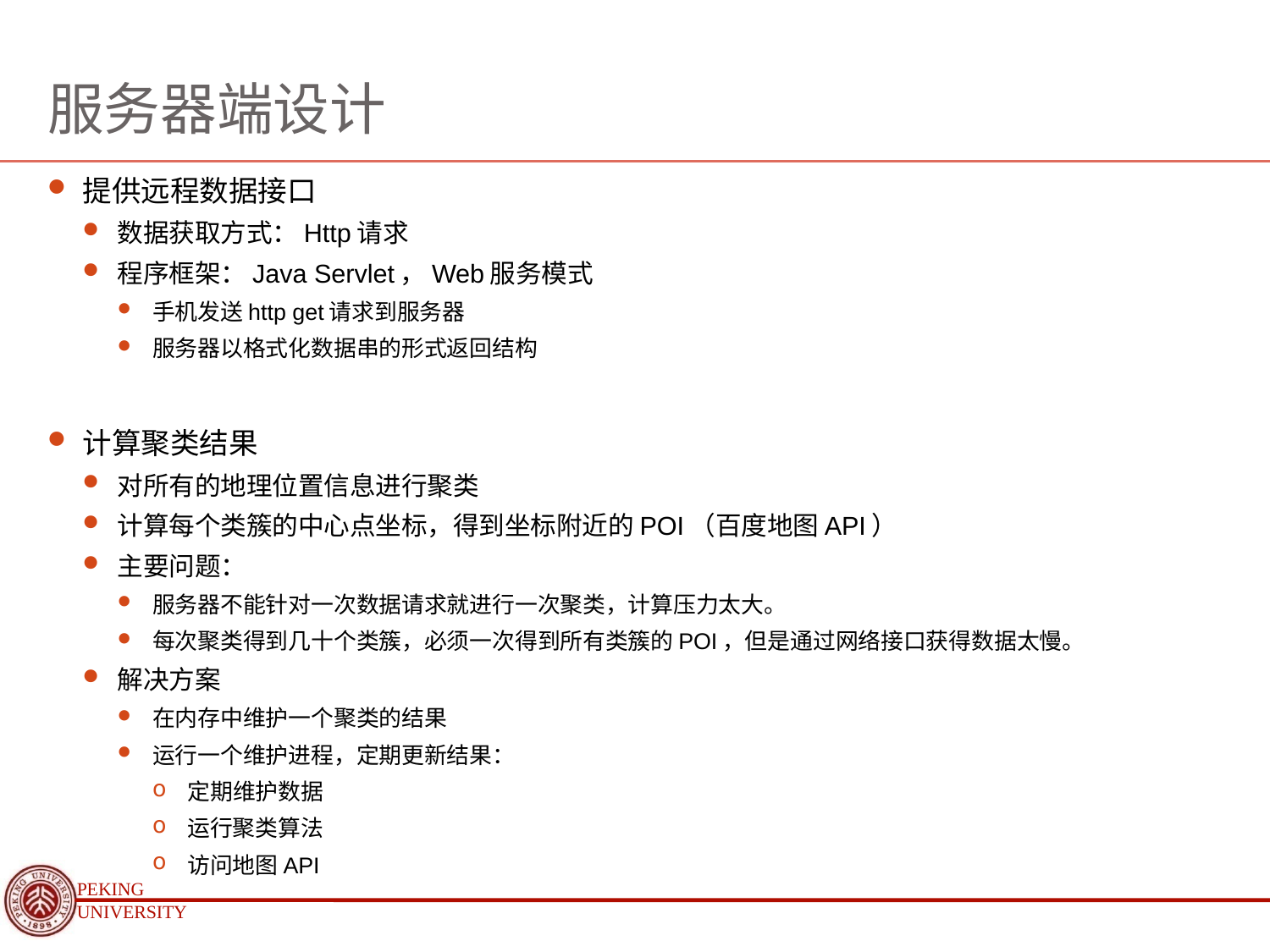

# 服务器端设计
提供远程数据接口
数据获取方式：Http请求
程序框架：Java Servlet，Web服务模式
手机发送http get请求到服务器
服务器以格式化数据串的形式返回结构

计算聚类结果
对所有的地理位置信息进行聚类
计算每个类簇的中心点坐标，得到坐标附近的POI（百度地图API）
主要问题：
服务器不能针对一次数据请求就进行一次聚类，计算压力太大。
每次聚类得到几十个类簇，必须一次得到所有类簇的POI，但是通过网络接口获得数据太慢。
解决方案
在内存中维护一个聚类的结果
运行一个维护进程，定期更新结果：
定期维护数据
运行聚类算法
访问地图API